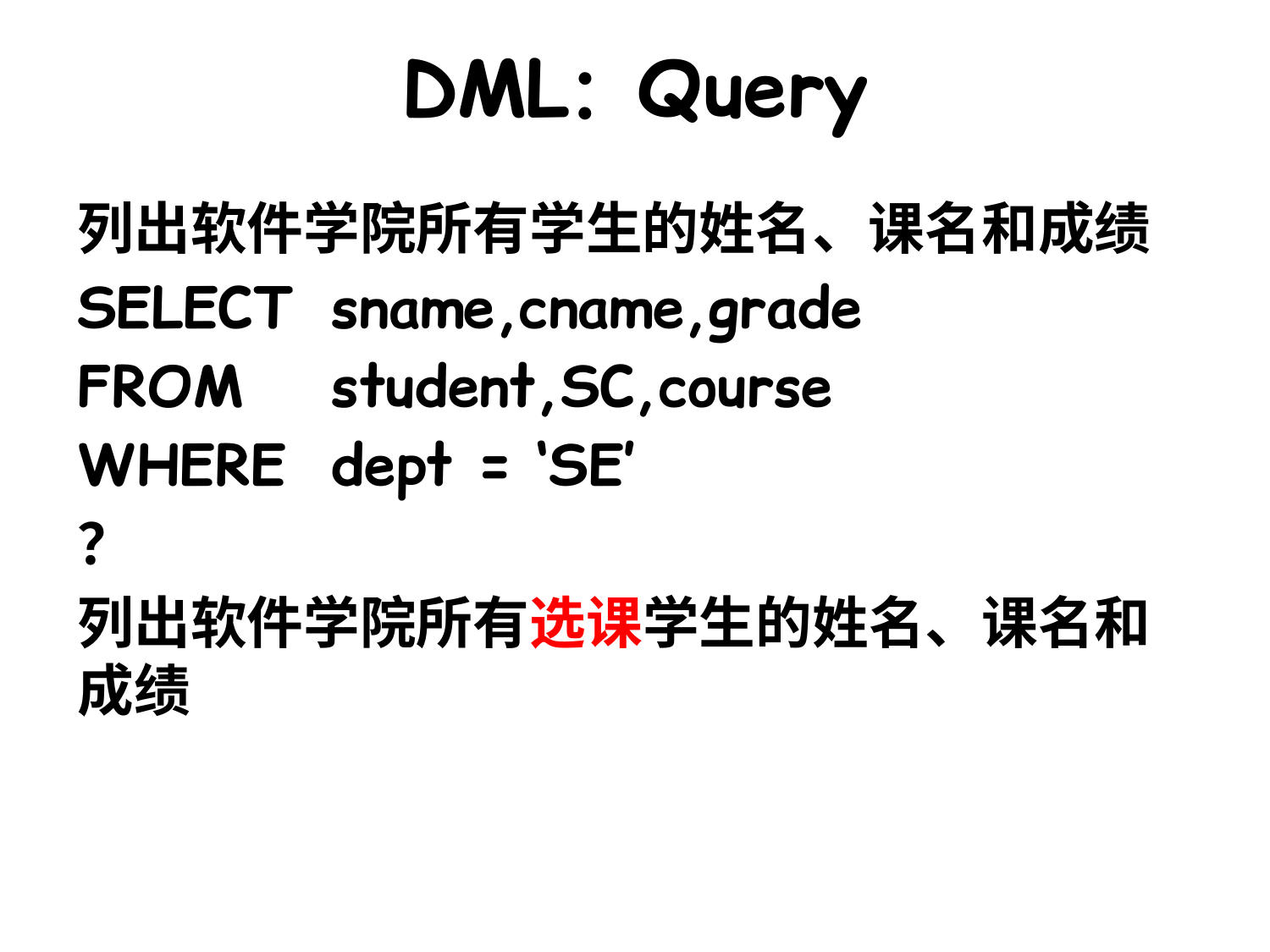

# DML: Query
列出软件学院所有学生的姓名、课名和成绩
SELECT 	sname,cname,grade
FROM	student,SC,course
WHERE	dept = ‘SE’
？
列出软件学院所有选课学生的姓名、课名和成绩